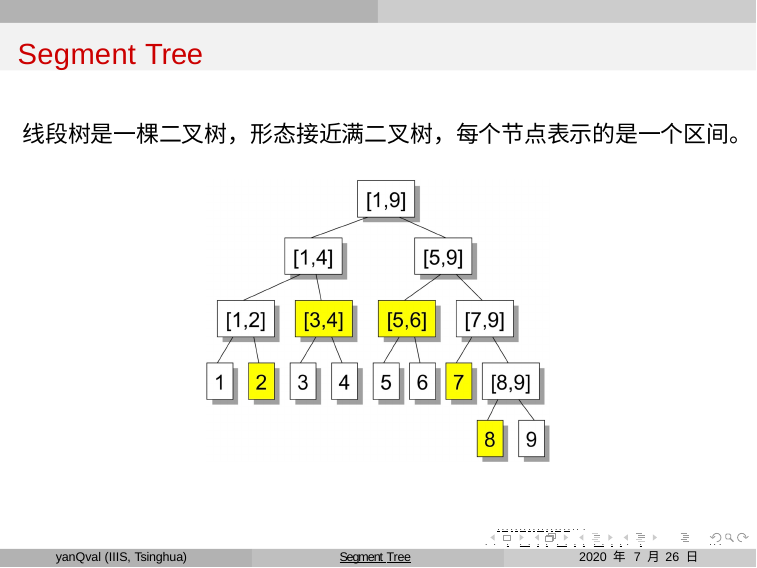

Segment Tree
线段树是一棵二叉树，形态接近满二叉树，每个节点表示的是一个区间。

. . . . . . . . . . . . . . . . . . . .
.   .     .     .   .   .   .    .   .   .   .    .   .   .   . .     .	. . .
2020 年  7 月 26 日	2 / 29

yanQval (IIIS, Tsinghua)
Segment Tree